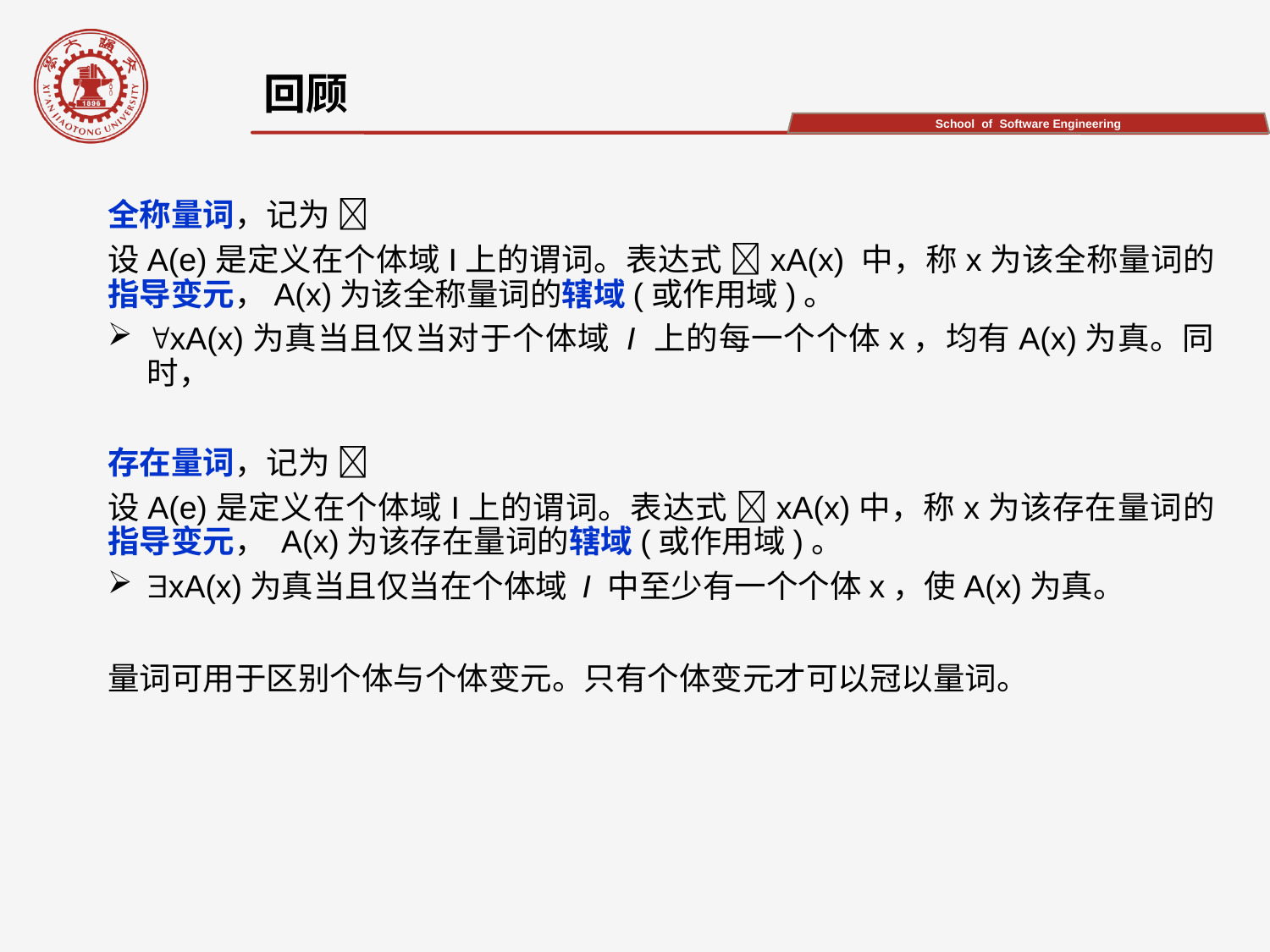

回顾
全称量词，记为 ∀
设A(e)是定义在个体域I上的谓词。表达式 ∀xA(x) 中，称x为该全称量词的指导变元，A(x)为该全称量词的辖域(或作用域)。
∀xA(x)为真当且仅当对于个体域 I 上的每一个个体x，均有A(x)为真。同时，

存在量词，记为 ∃
设A(e)是定义在个体域I上的谓词。表达式 ∃xA(x)中，称x为该存在量词的指导变元， A(x)为该存在量词的辖域(或作用域)。
∃xA(x)为真当且仅当在个体域 I 中至少有一个个体x，使A(x)为真。

量词可用于区别个体与个体变元。只有个体变元才可以冠以量词。